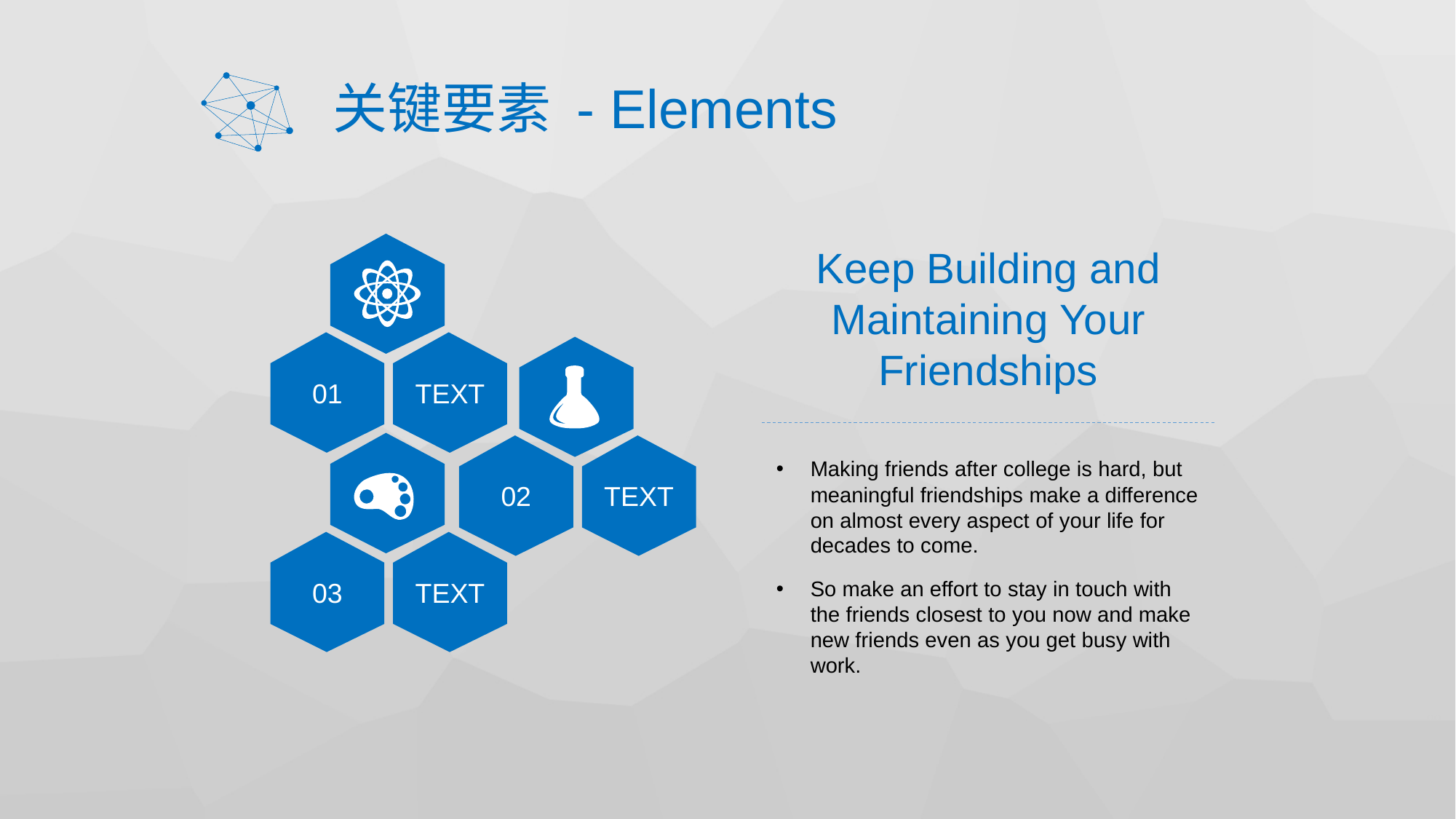

# 关键要素 - Elements

Keep Building and Maintaining Your Friendships
01
TEXT

02
TEXT
Making friends after college is hard, but meaningful friendships make a difference on almost every aspect of your life for decades to come.
So make an effort to stay in touch with the friends closest to you now and make new friends even as you get busy with work.
03
TEXT